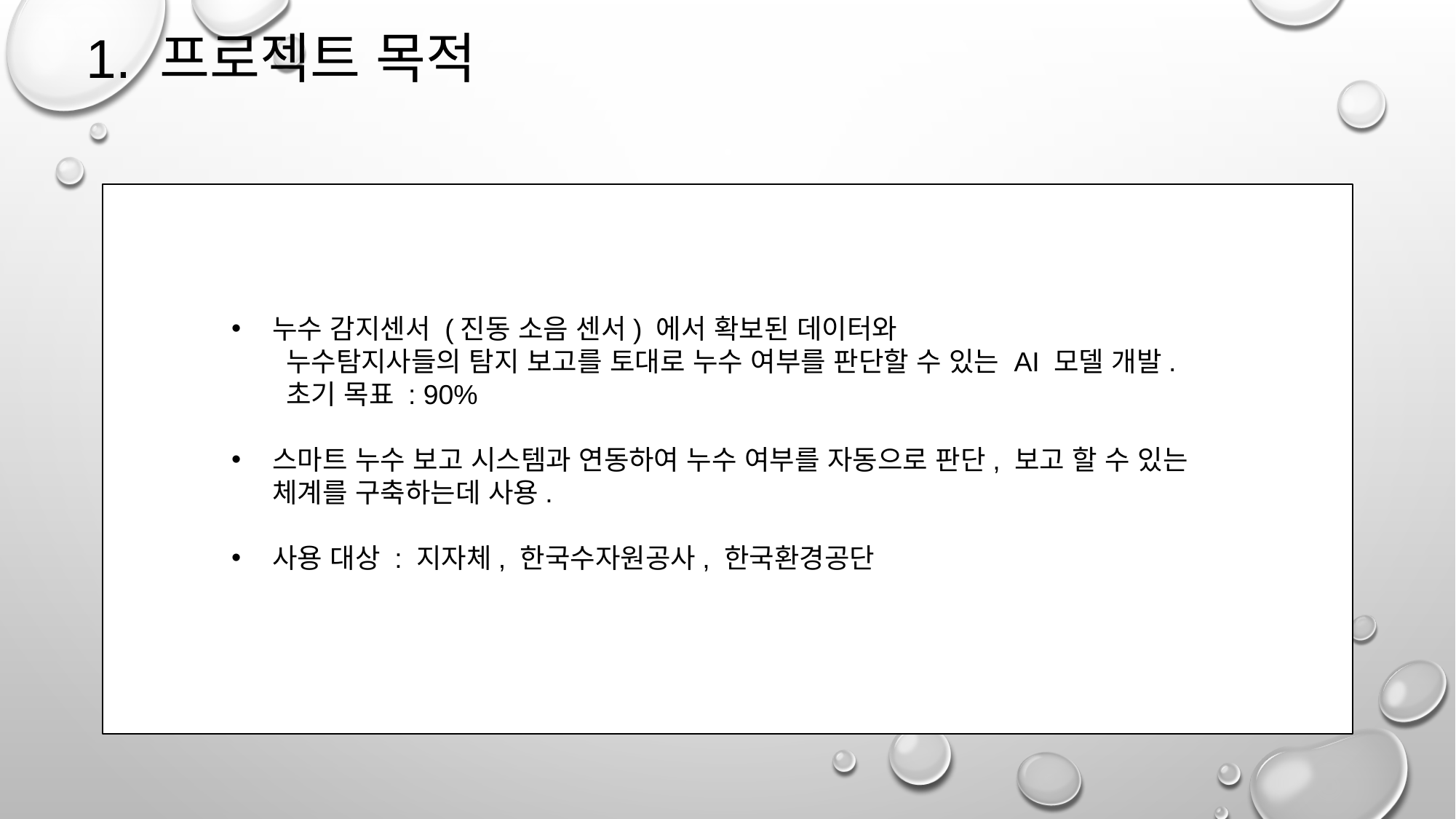

# 1. 프로젝트 목적
누수 감지센서 (진동 소음 센서) 에서 확보된 데이터와
누수탐지사들의 탐지 보고를 토대로 누수 여부를 판단할 수 있는 AI 모델 개발.
초기 목표 : 90%

스마트 누수 보고 시스템과 연동하여 누수 여부를 자동으로 판단, 보고 할 수 있는 체계를 구축하는데 사용.

사용 대상 : 지자체, 한국수자원공사, 한국환경공단